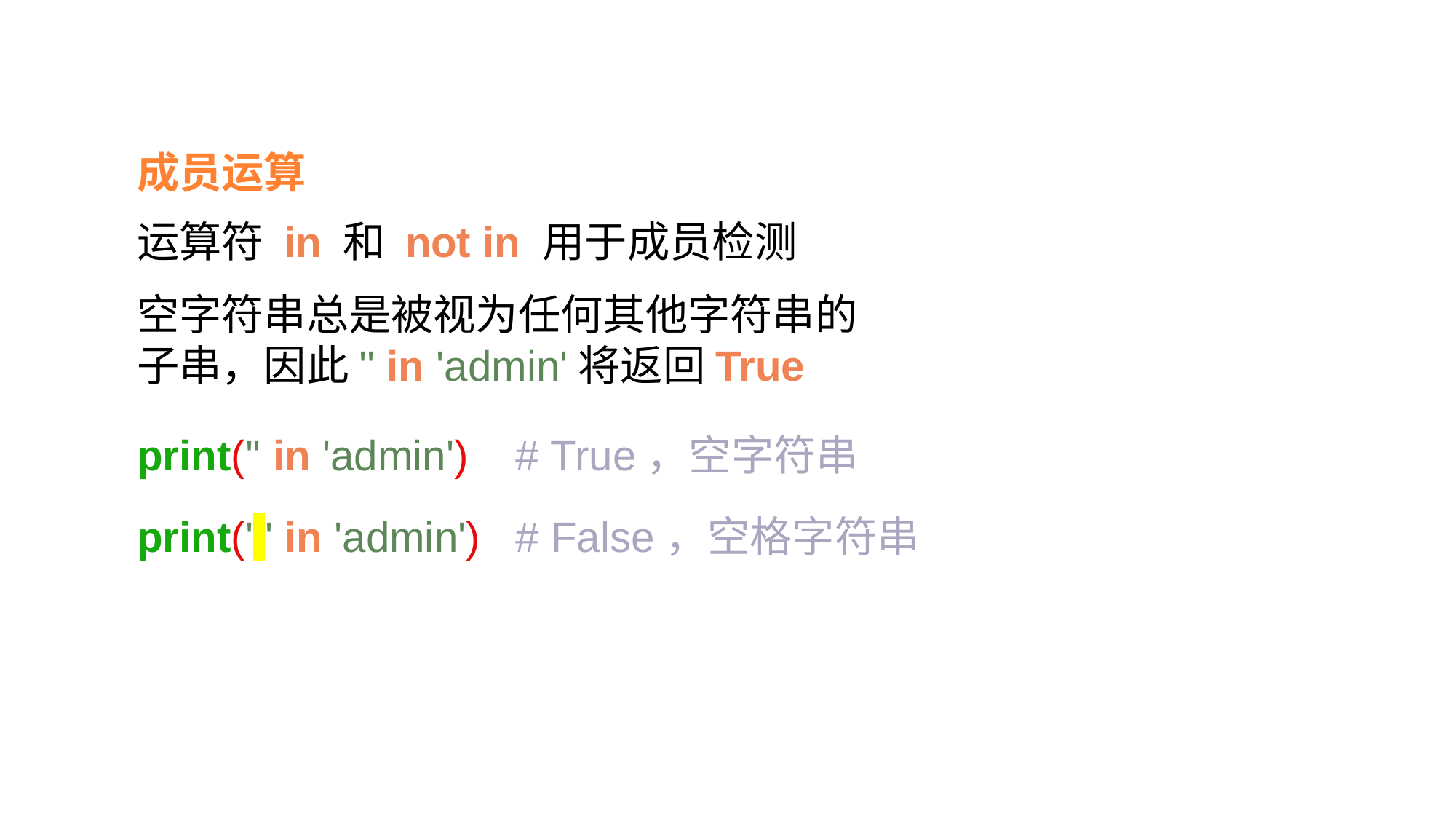

成员运算
运算符 in 和 not in 用于成员检测
空字符串总是被视为任何其他字符串的子串，因此'' in 'admin'将返回True
print('' in 'admin')    # True，空字符串
print(' ' in 'admin')   # False，空格字符串